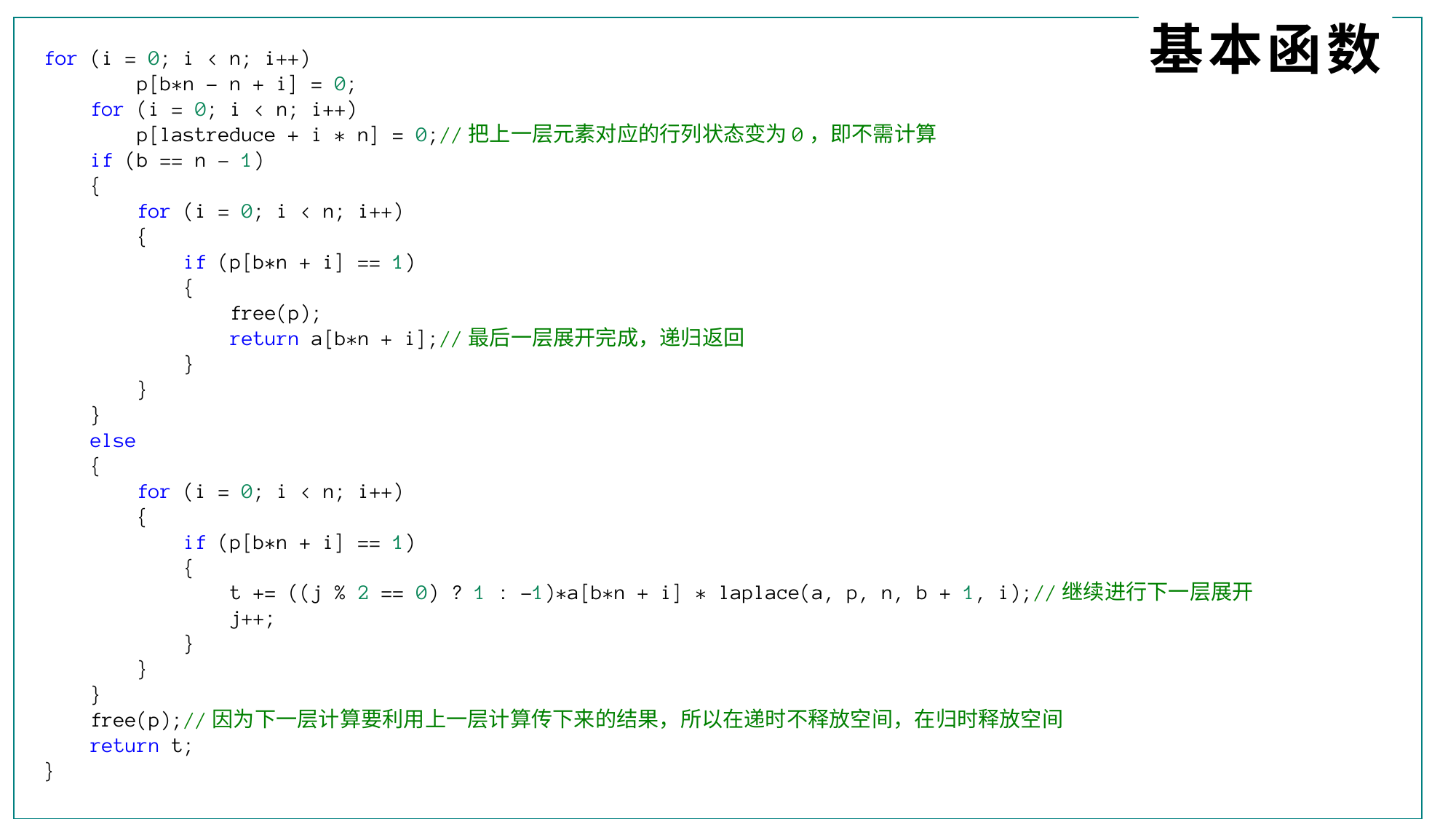

基本函数

for (i = 0; i < n; i++)
        p[b*n - n + i] = 0;
    for (i = 0; i < n; i++)
        p[lastreduce + i * n] = 0;//把上一层元素对应的行列状态变为0，即不需计算
    if (b == n - 1)
    {
        for (i = 0; i < n; i++)
        {
            if (p[b*n + i] == 1)
            {
                free(p);
                return a[b*n + i];//最后一层展开完成，递归返回
            }
        }
    }
    else
    {
        for (i = 0; i < n; i++)
        {
            if (p[b*n + i] == 1)
            {
                t += ((j % 2 == 0) ? 1 : -1)*a[b*n + i] * laplace(a, p, n, b + 1, i);//继续进行下一层展开
                j++;
            }
        }
    }
    free(p);//因为下一层计算要利用上一层计算传下来的结果，所以在递时不释放空间，在归时释放空间
    return t;
}

01